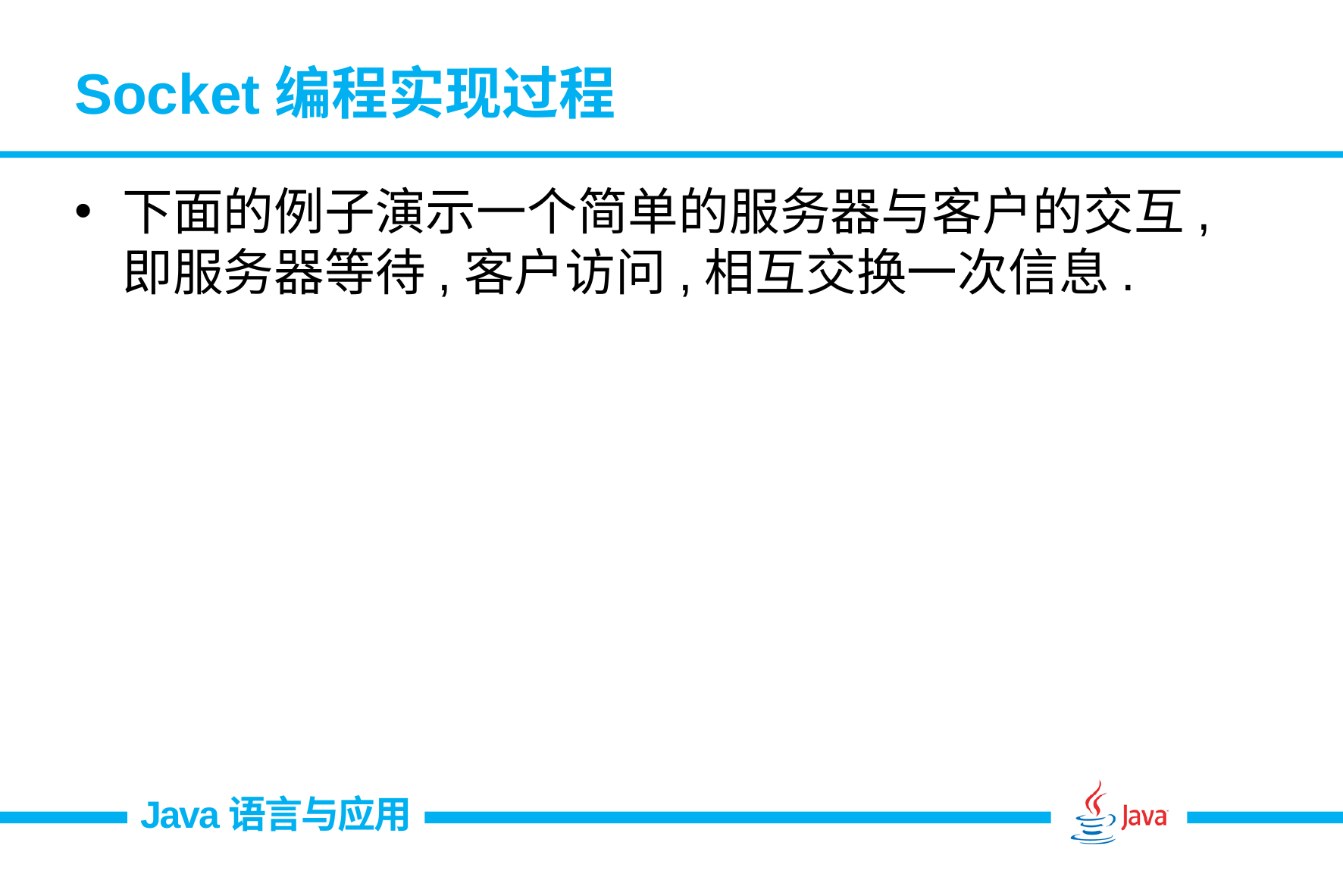

# Socket编程实现过程
下面的例子演示一个简单的服务器与客户的交互,即服务器等待,客户访问,相互交换一次信息.